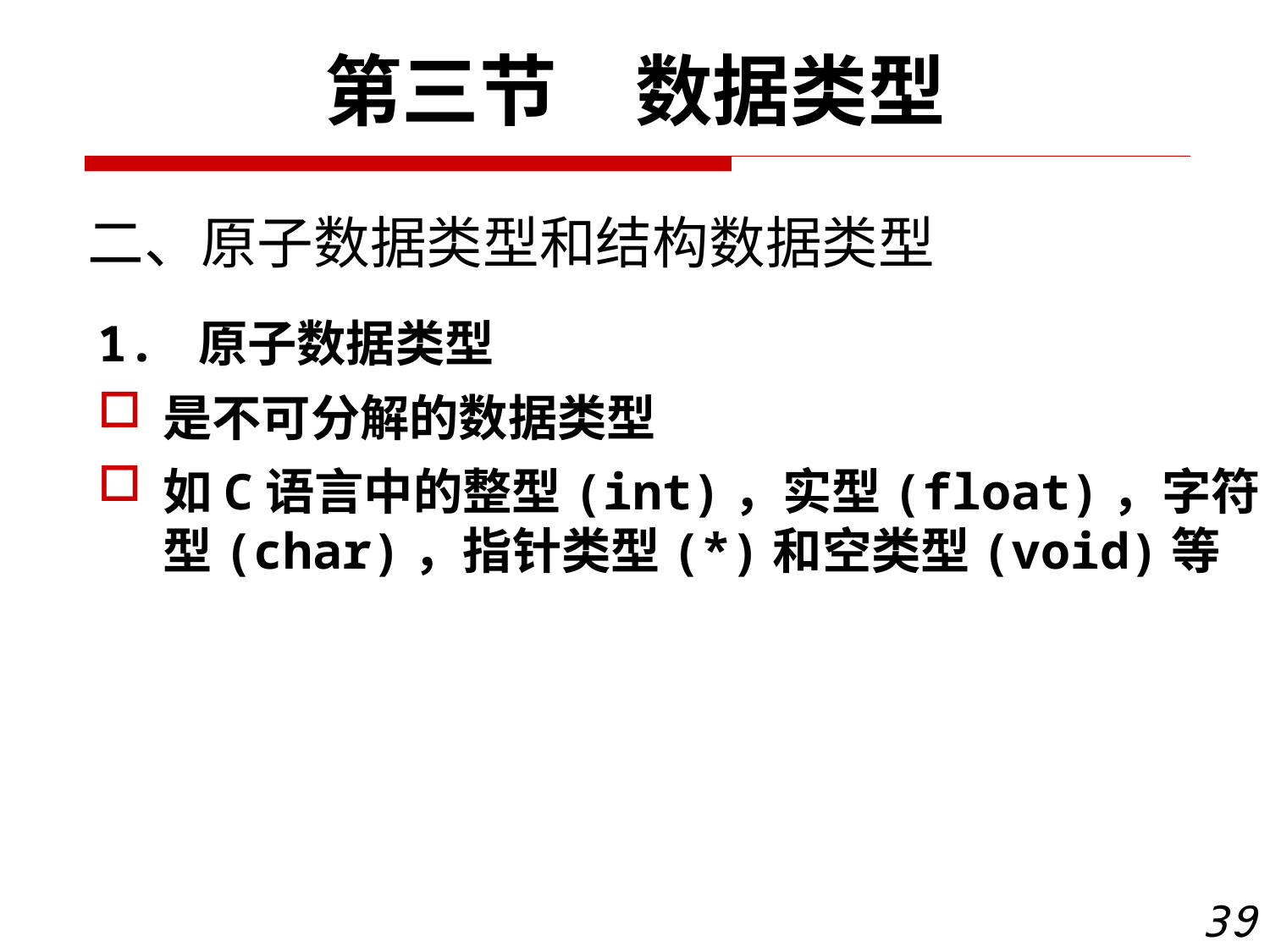

第三节　数据类型
二、原子数据类型和结构数据类型
1. 原子数据类型
是不可分解的数据类型
如C语言中的整型(int)，实型(float)，字符型(char)，指针类型(*)和空类型(void)等
39